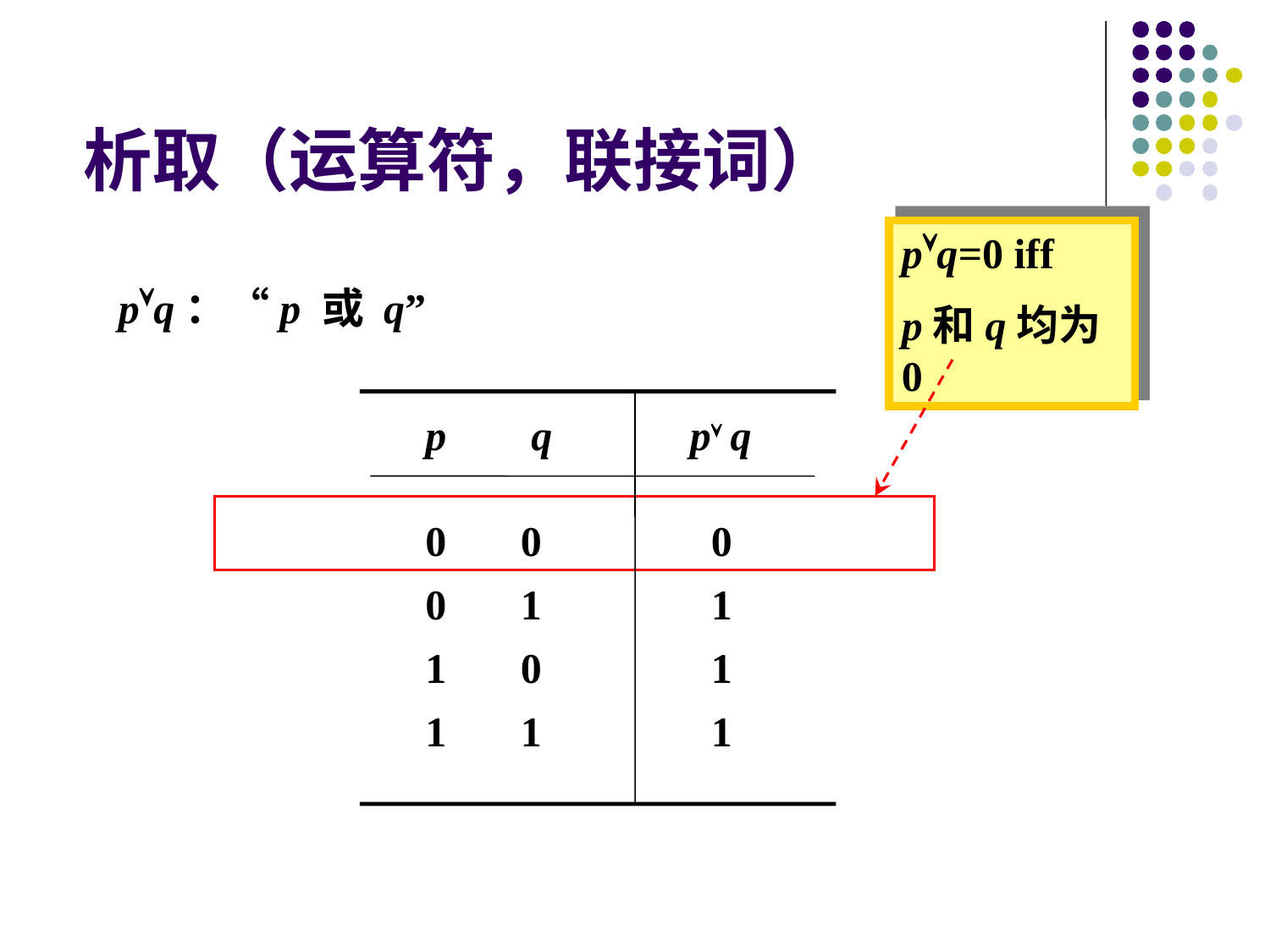

析取（运算符，联接词）
p∨q=0 iff
p和q均为0
p∨q：“p 或 q”

p        q
p∨ q

0       0
0       1
1       0
1       1

0
1
1
1

9